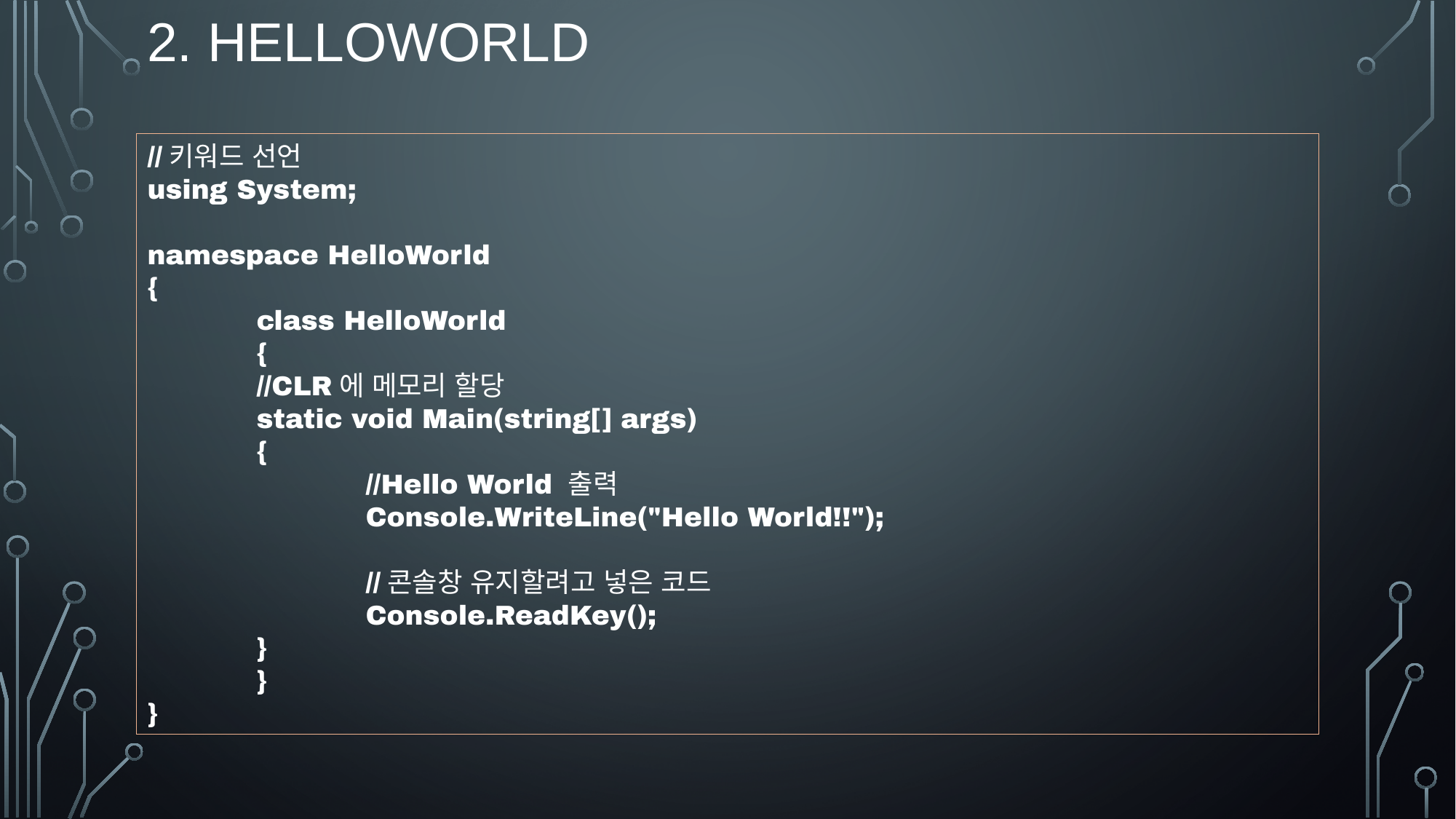

# 2. Helloworld
//키워드 선언
using System;

namespace HelloWorld
{
	class HelloWorld
    	{
        	//CLR에 메모리 할당
        	static void Main(string[] args)
        	{
            	//Hello World 출력
            	Console.WriteLine("Hello World!!");

            	//콘솔창 유지할려고 넣은 코드
            	Console.ReadKey();
        	}
    	}
}